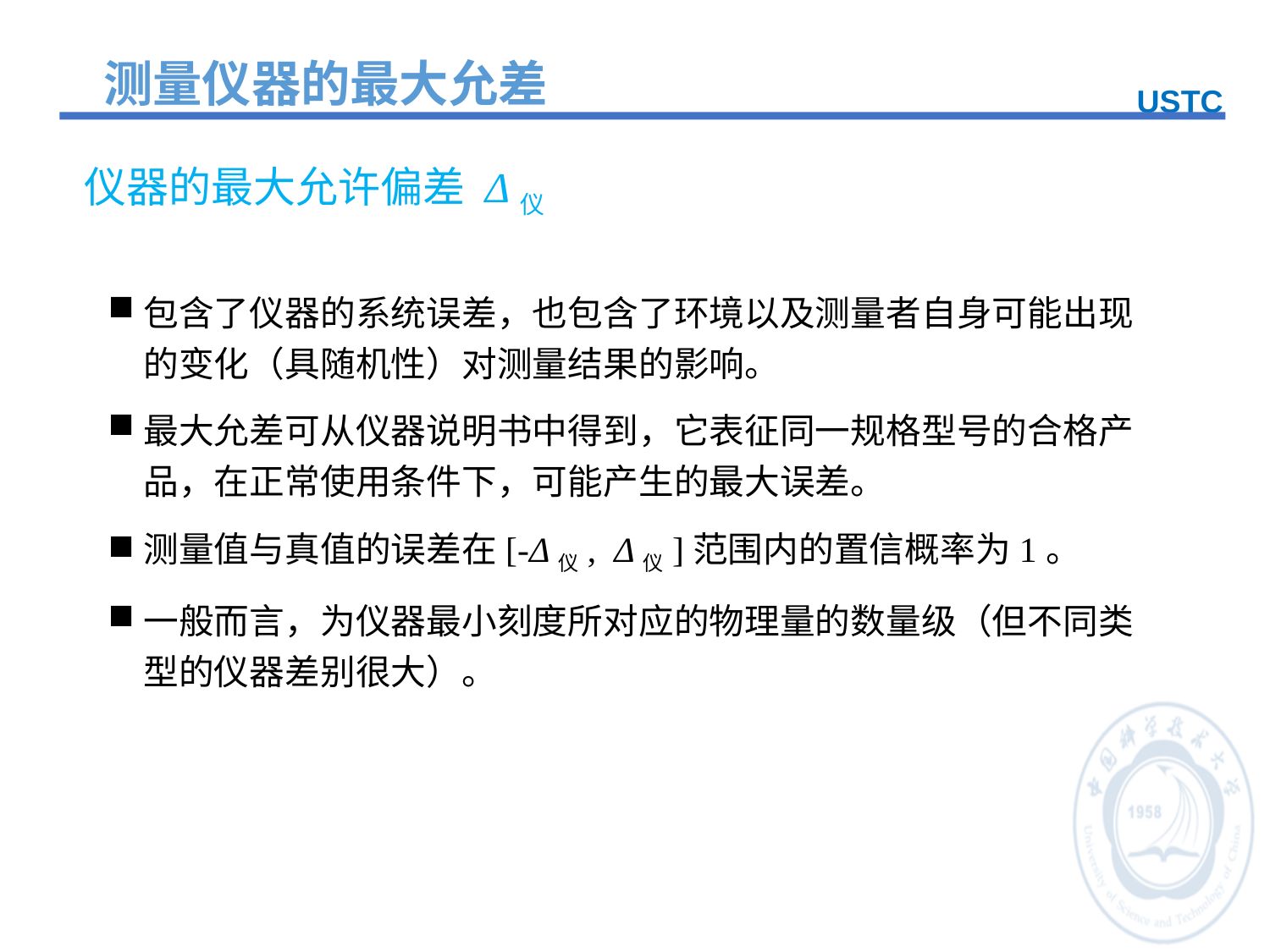

测量仪器的最大允差
USTC

仪器的最大允许偏差 Δ仪
包含了仪器的系统误差，也包含了环境以及测量者自身可能出现的变化（具随机性）对测量结果的影响。
最大允差可从仪器说明书中得到，它表征同一规格型号的合格产品，在正常使用条件下，可能产生的最大误差。
测量值与真值的误差在[-Δ仪,  Δ仪]范围内的置信概率为1。
一般而言，为仪器最小刻度所对应的物理量的数量级（但不同类型的仪器差别很大）。
11